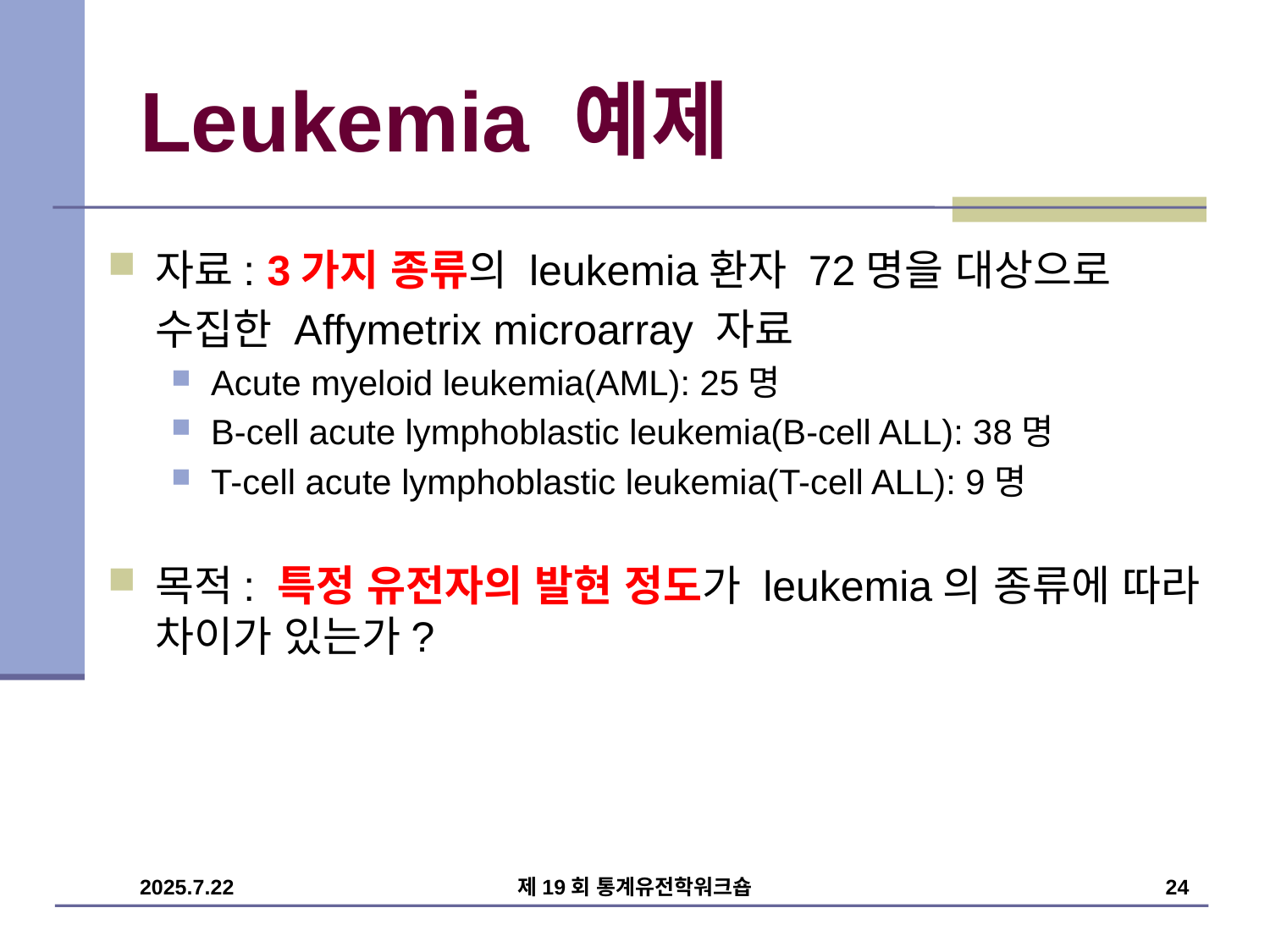

# Leukemia 예제
자료: 3가지 종류의 leukemia환자 72명을 대상으로
	수집한 Affymetrix microarray 자료
Acute myeloid leukemia(AML): 25명
B-cell acute lymphoblastic leukemia(B-cell ALL): 38명
T-cell acute lymphoblastic leukemia(T-cell ALL): 9명

목적: 특정 유전자의 발현 정도가 leukemia의 종류에 따라 차이가 있는가?
제19회 통계유전학워크숍
24
2025.7.22